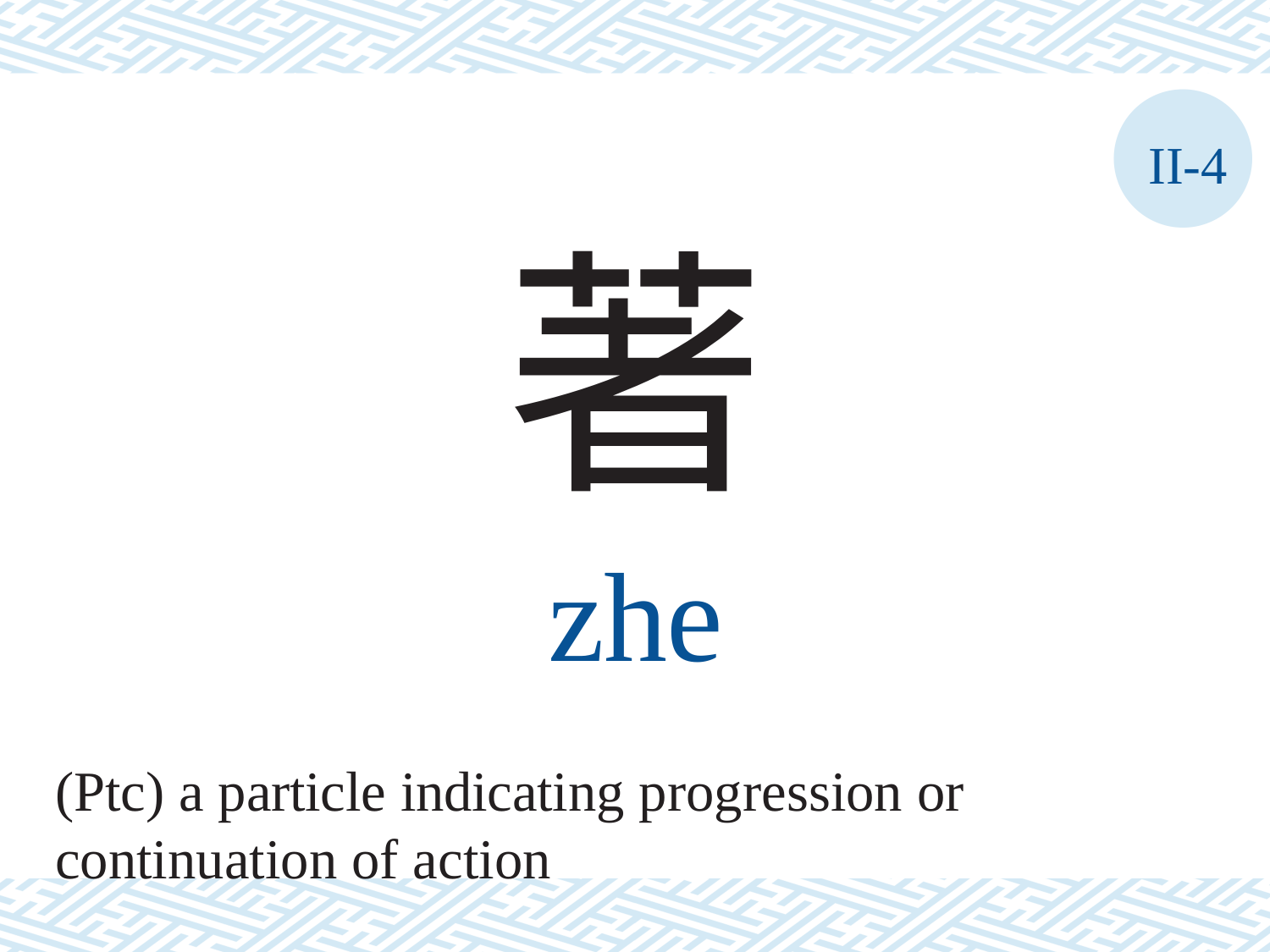

II-4
著
zhe

(Ptc) a particle indicating progression or
continuation of action